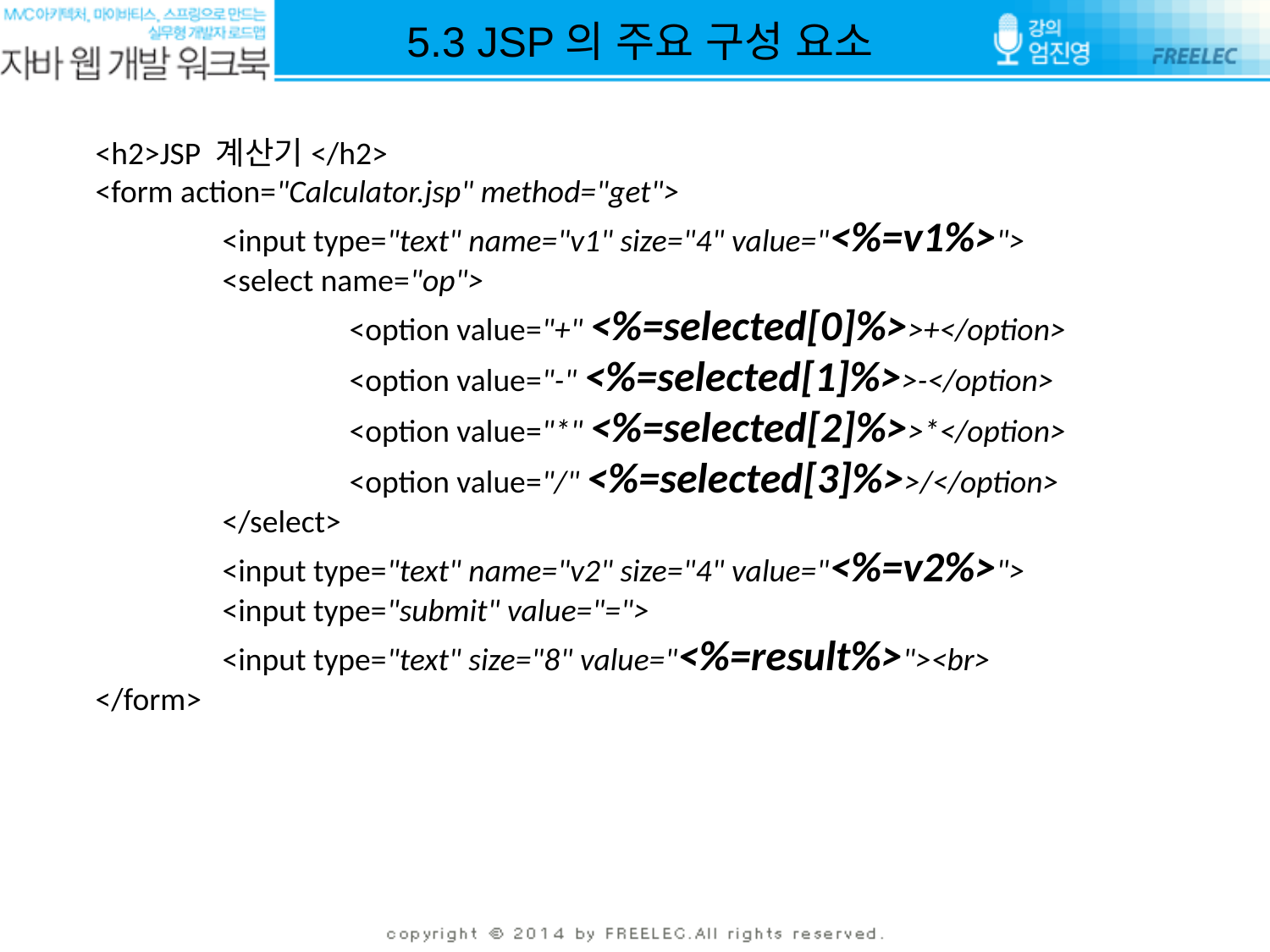

5.3 JSP의 주요 구성 요소
<h2>JSP 계산기</h2>
<form action="Calculator.jsp" method="get">
	<input type="text" name="v1" size="4" value="<%=v1%>">
	<select name="op">
		<option value="+" <%=selected[0]%>>+</option>
		<option value="-" <%=selected[1]%>>-</option>
		<option value="*" <%=selected[2]%>>*</option>
		<option value="/" <%=selected[3]%>>/</option>
	</select>
	<input type="text" name="v2" size="4" value="<%=v2%>">
	<input type="submit" value="=">
	<input type="text" size="8" value="<%=result%>"><br>
</form>